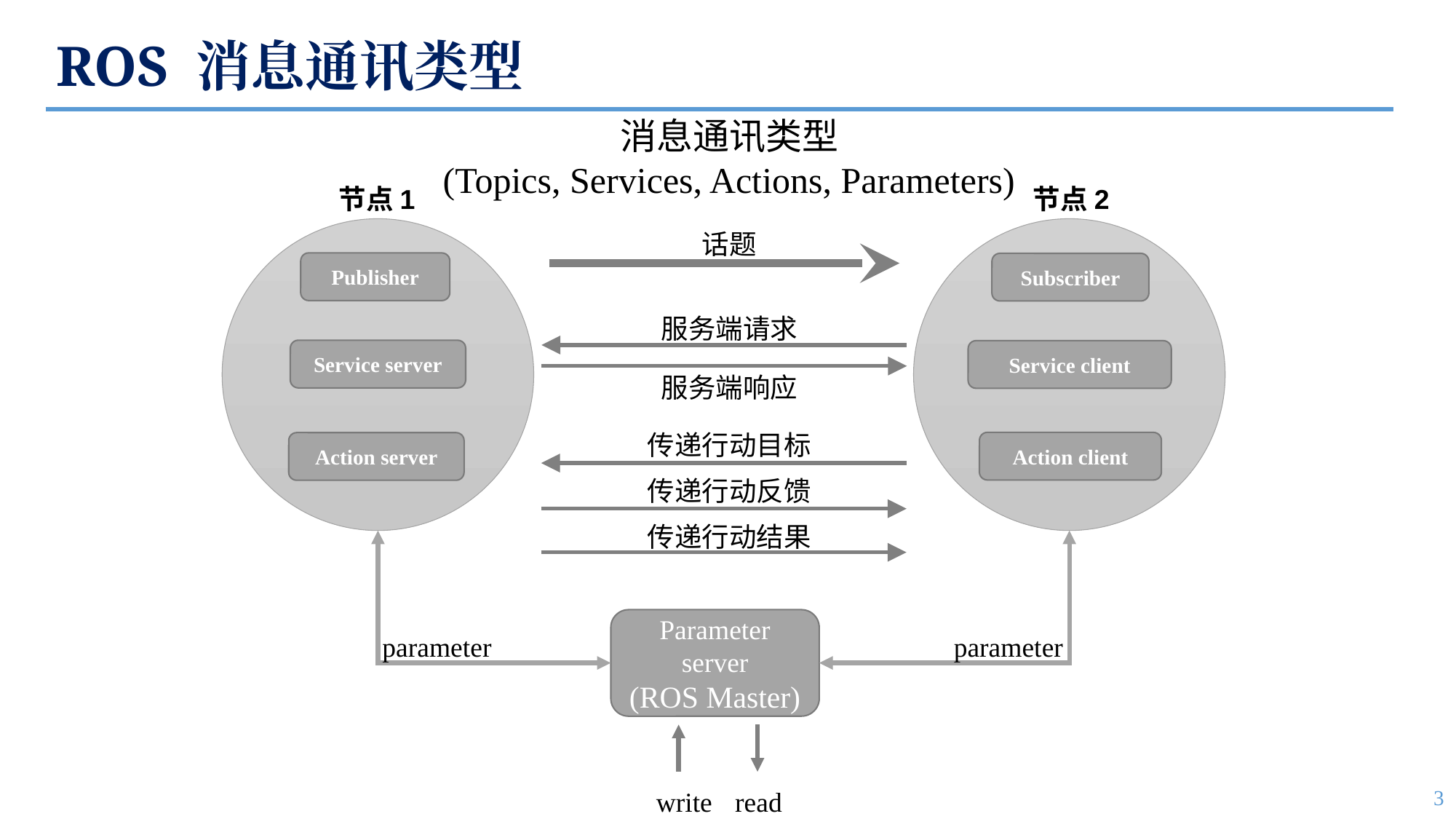

# ROS 消息通讯类型
消息通讯类型
(Topics, Services, Actions, Parameters)
节点1
节点2

话题
Publisher
Subscriber
服务端请求
Service server
Service client
服务端响应
传递行动目标
Action client
Action server
传递行动反馈
传递行动结果
Parameter server
(ROS Master)
parameter
parameter
write
read
3